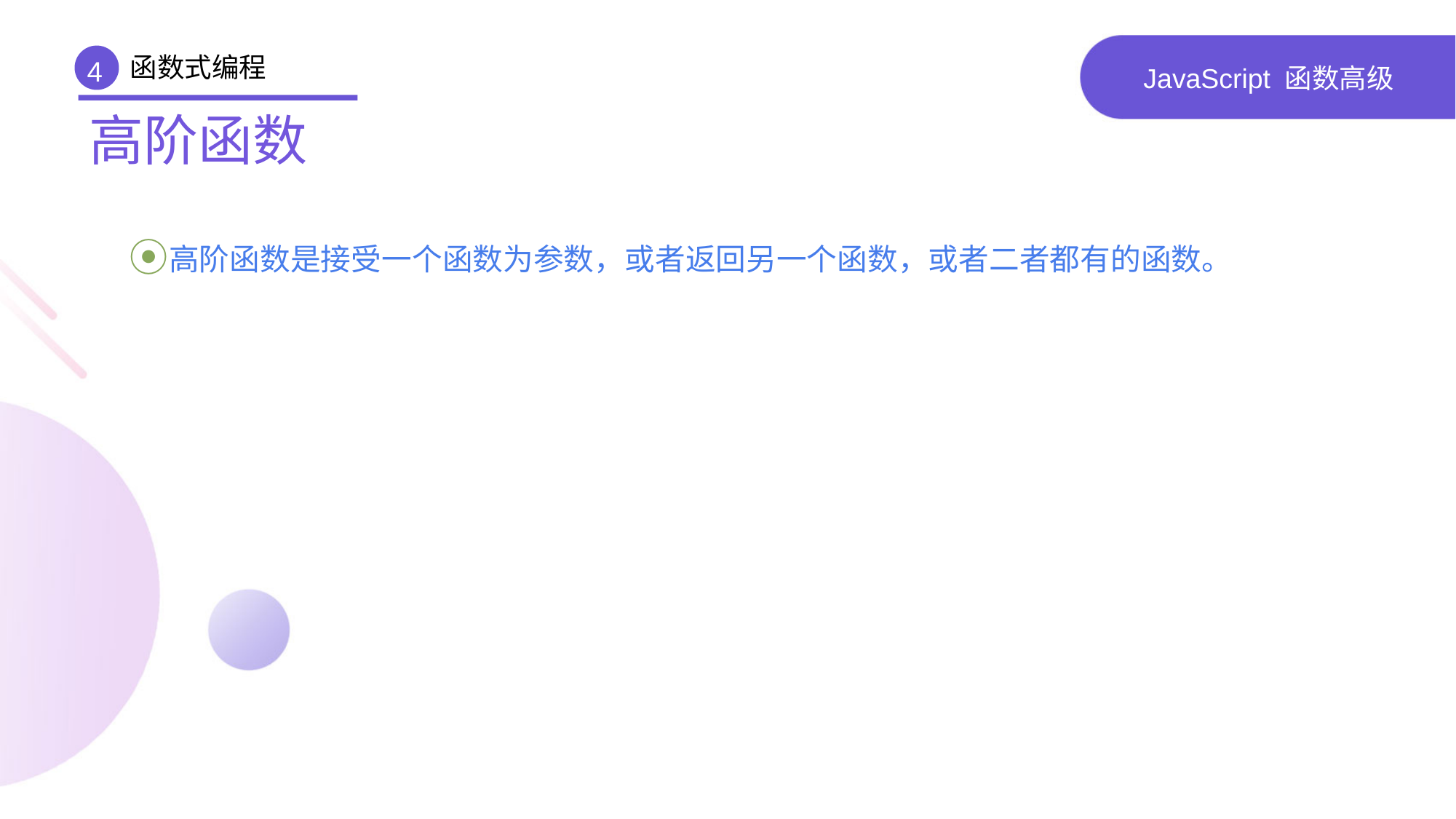

函数式编程
4
# JavaScript 函数高级
高阶函数

高阶函数是接受一个函数为参数，或者返回另一个函数，或者二者都有的函数。